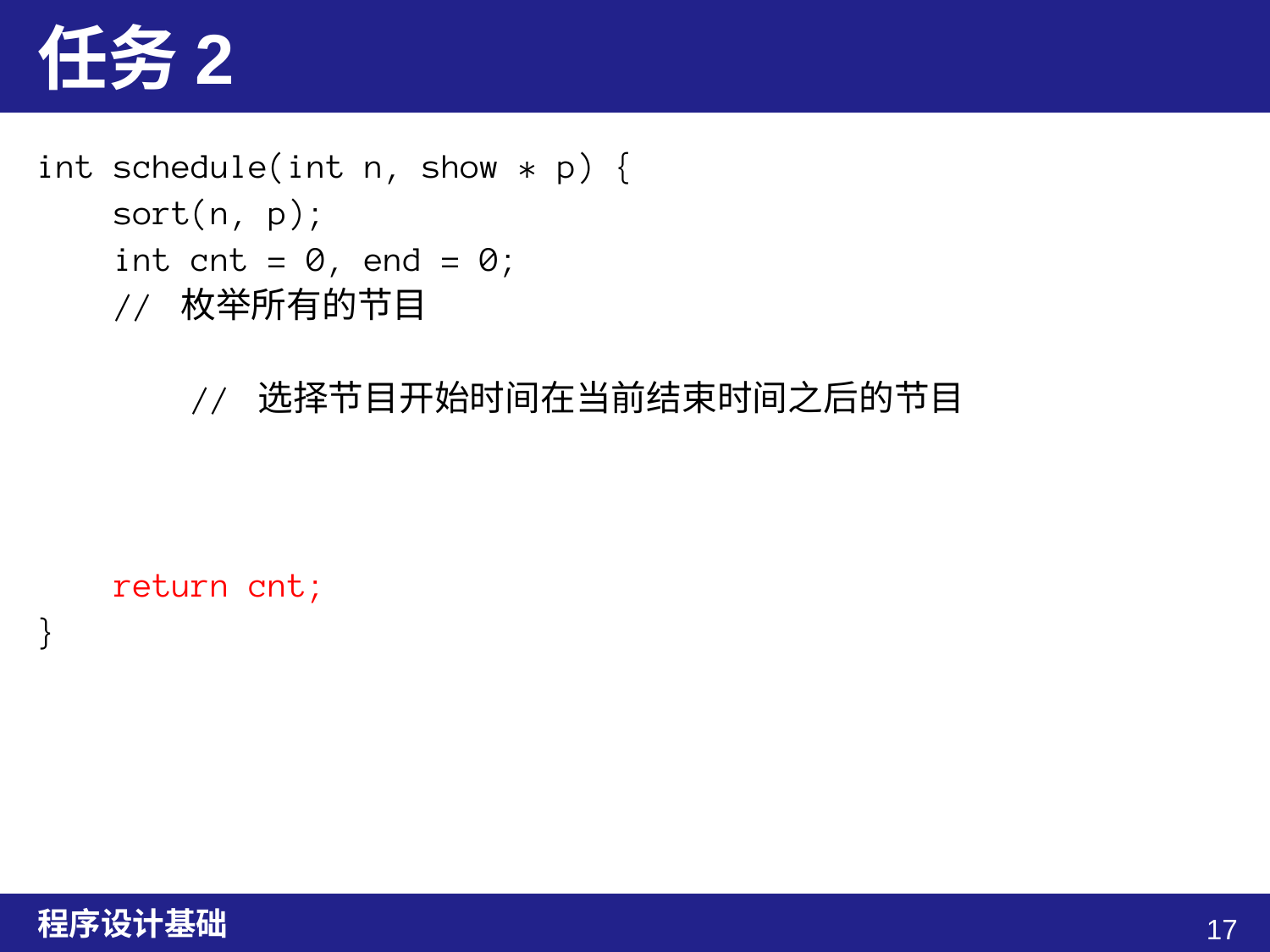

# 任务2
int schedule(int n, show * p) {
    sort(n, p);
    int cnt = 0, end = 0;
    // 枚举所有的节目

        // 选择节目开始时间在当前结束时间之后的节目

    return cnt;
}